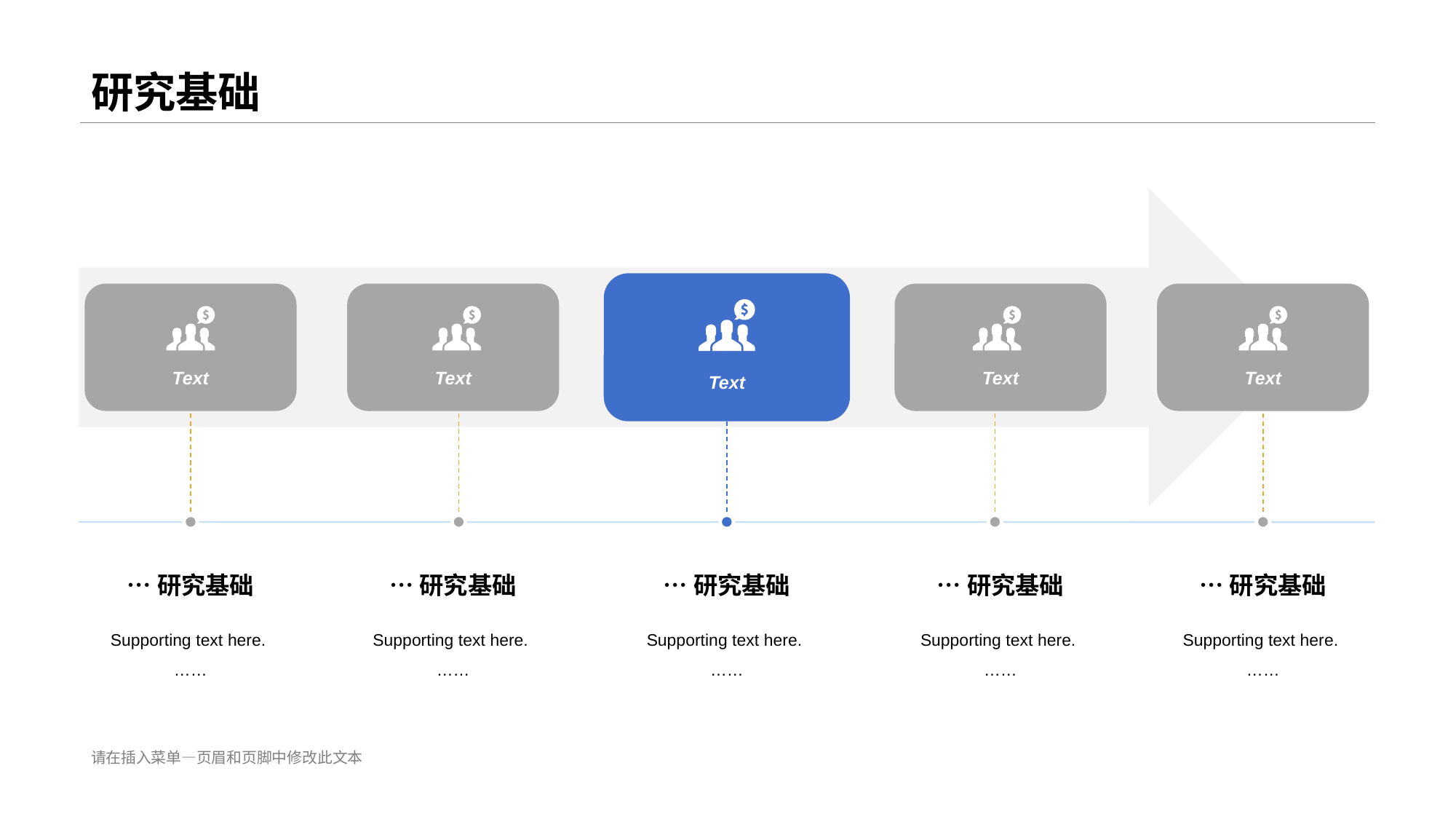

# 研究基础

Text
Text
Text
Text
Text

…研究基础
Supporting text here.
……
…研究基础
Supporting text here.
……
…研究基础
Supporting text here.
……
…研究基础
Supporting text here.
……
…研究基础
Supporting text here.
……
请在插入菜单—页眉和页脚中修改此文本
10